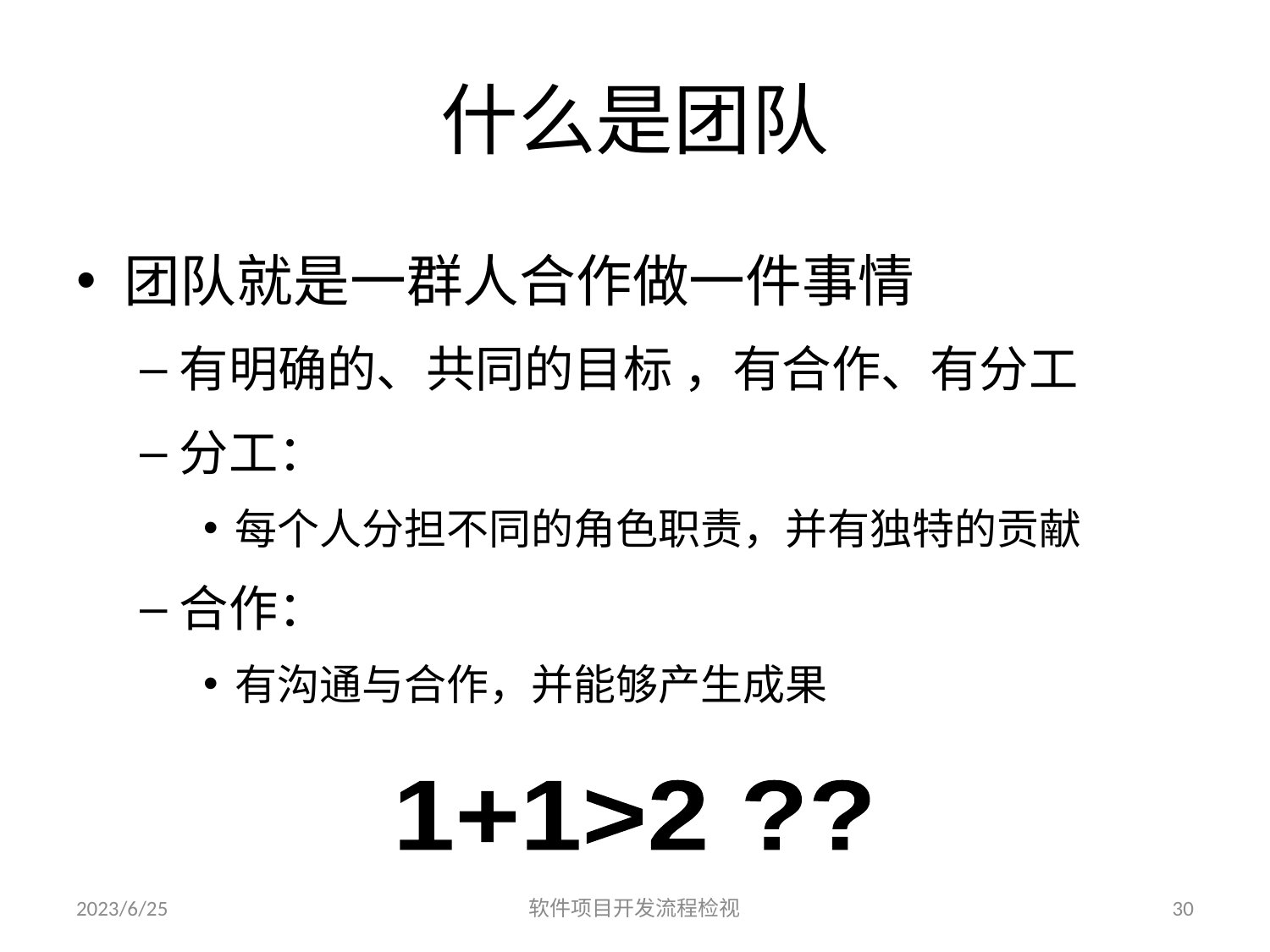

# 什么是团队
团队就是一群人合作做一件事情
有明确的、共同的目标 ，有合作、有分工
分工：
每个人分担不同的角色职责，并有独特的贡献
合作：
有沟通与合作，并能够产生成果

1+1>2 ??
2023/6/25
软件项目开发流程检视
30